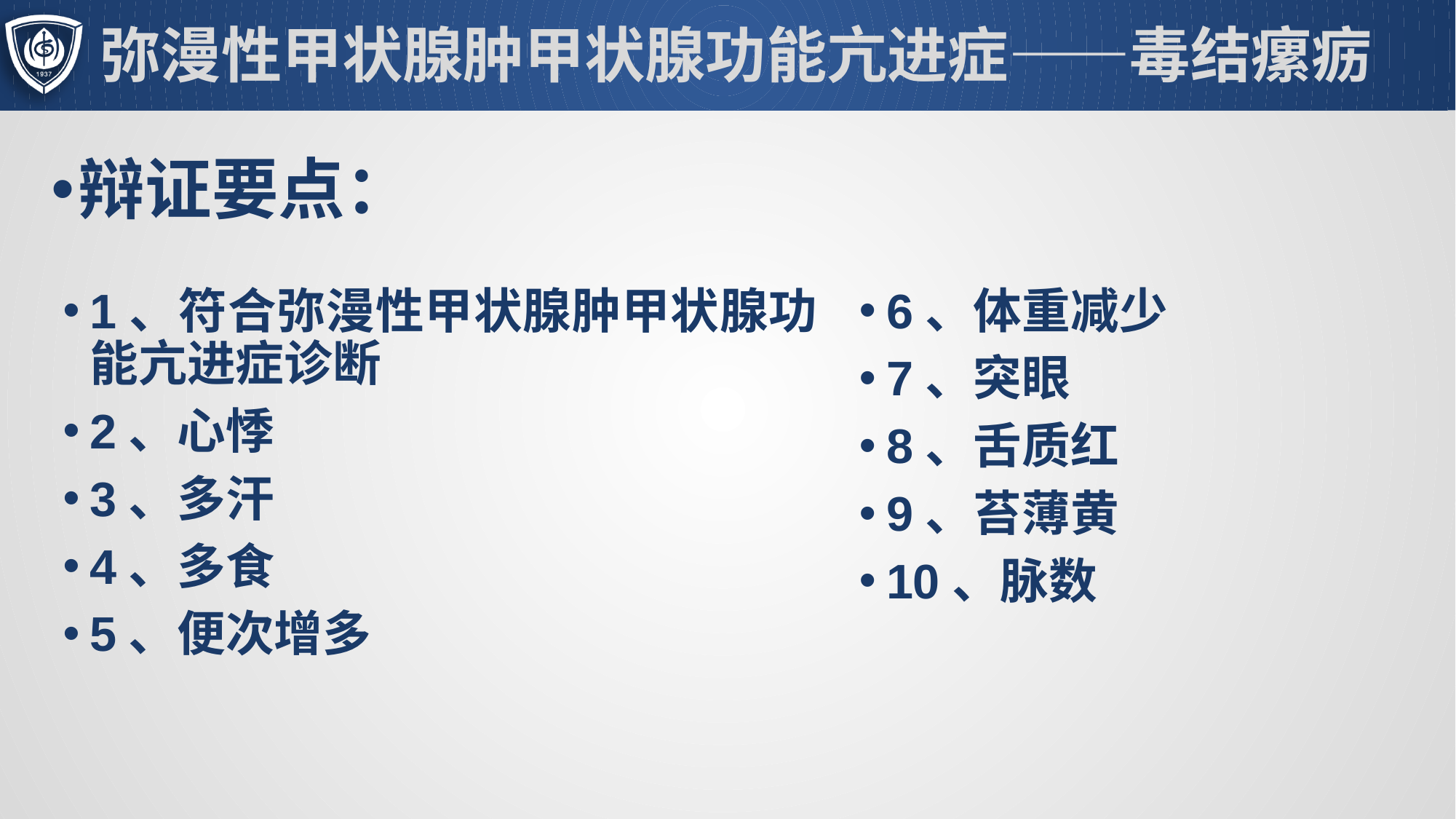

# 弥漫性甲状腺肿甲状腺功能亢进症——毒结瘰疬
辩证要点：

1、符合弥漫性甲状腺肿甲状腺功能亢进症诊断
2、心悸
3、多汗
4、多食
5、便次增多

6、体重减少
7、突眼
8、舌质红
9、苔薄黄
10、脉数